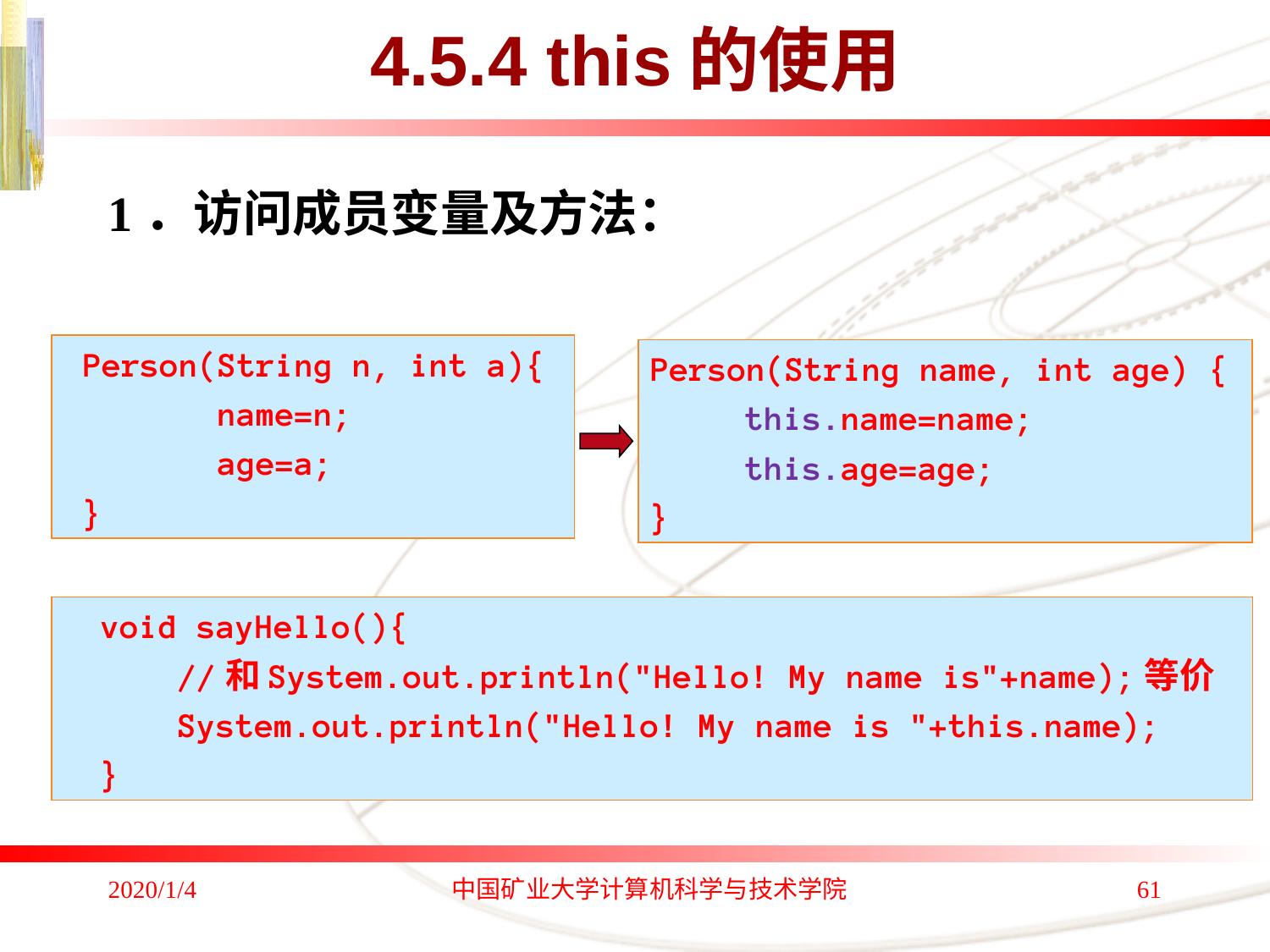

# 4.5.4 this的使用
1．访问成员变量及方法：

 Person(String n, int a){
        name=n;
        age=a;
 }
Person(String name, int age) {
   this.name=name;
   this.age=age;
}

void sayHello(){
    //和System.out.println("Hello! My name is"+name);等价
    System.out.println("Hello! My name is "+this.name);
}
2020/1/4
中国矿业大学计算机科学与技术学院
61